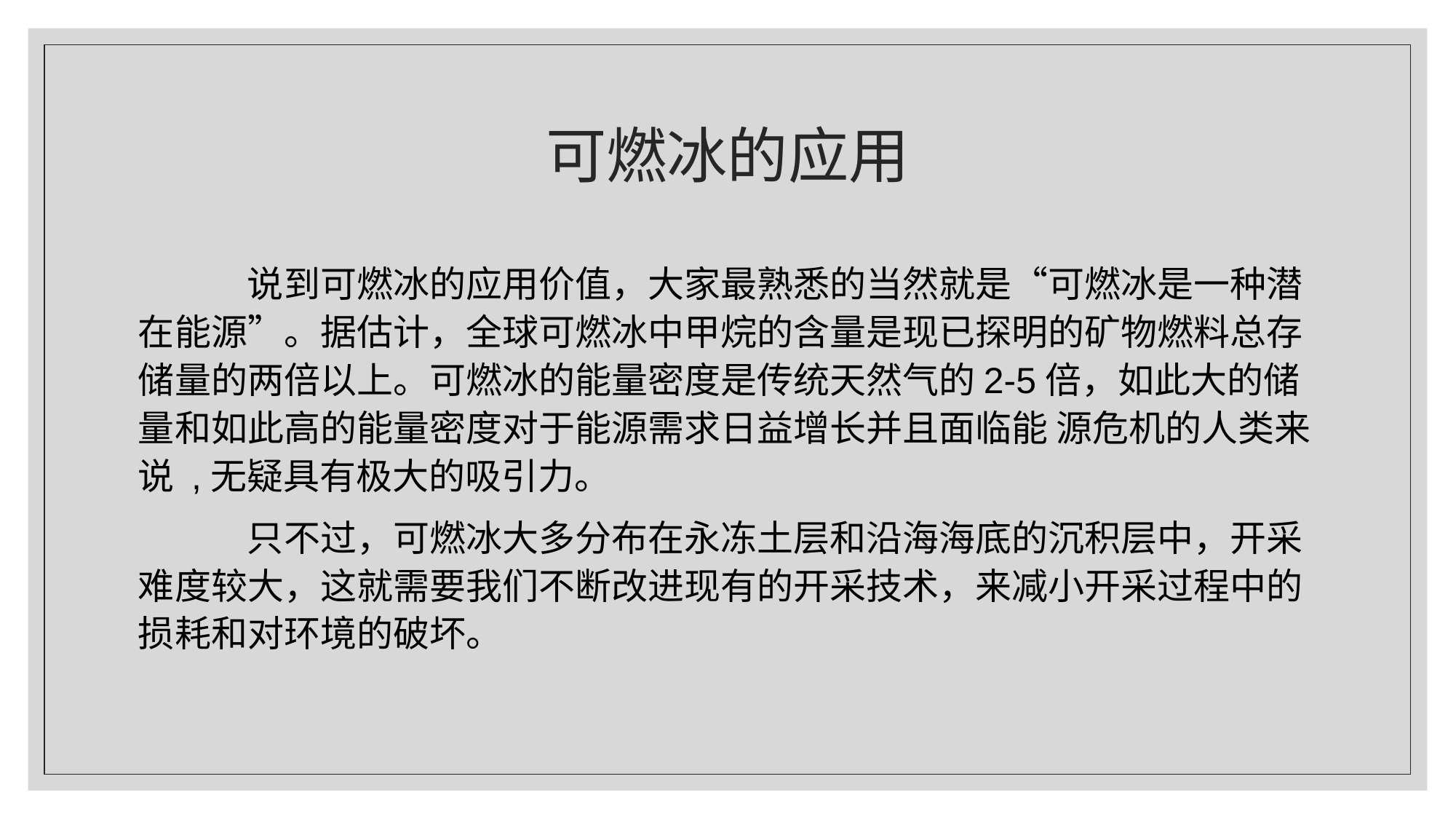

# 可燃冰的应用
	说到可燃冰的应用价值，大家最熟悉的当然就是“可燃冰是一种潜在能源”。据估计，全球可燃冰中甲烷的含量是现已探明的矿物燃料总存储量的两倍以上。可燃冰的能量密度是传统天然气的2-5倍，如此大的储量和如此高的能量密度对于能源需求日益增长并且面临能 源危机的人类来说 ,无疑具有极大的吸引力。
	只不过，可燃冰大多分布在永冻土层和沿海海底的沉积层中，开采难度较大，这就需要我们不断改进现有的开采技术，来减小开采过程中的损耗和对环境的破坏。